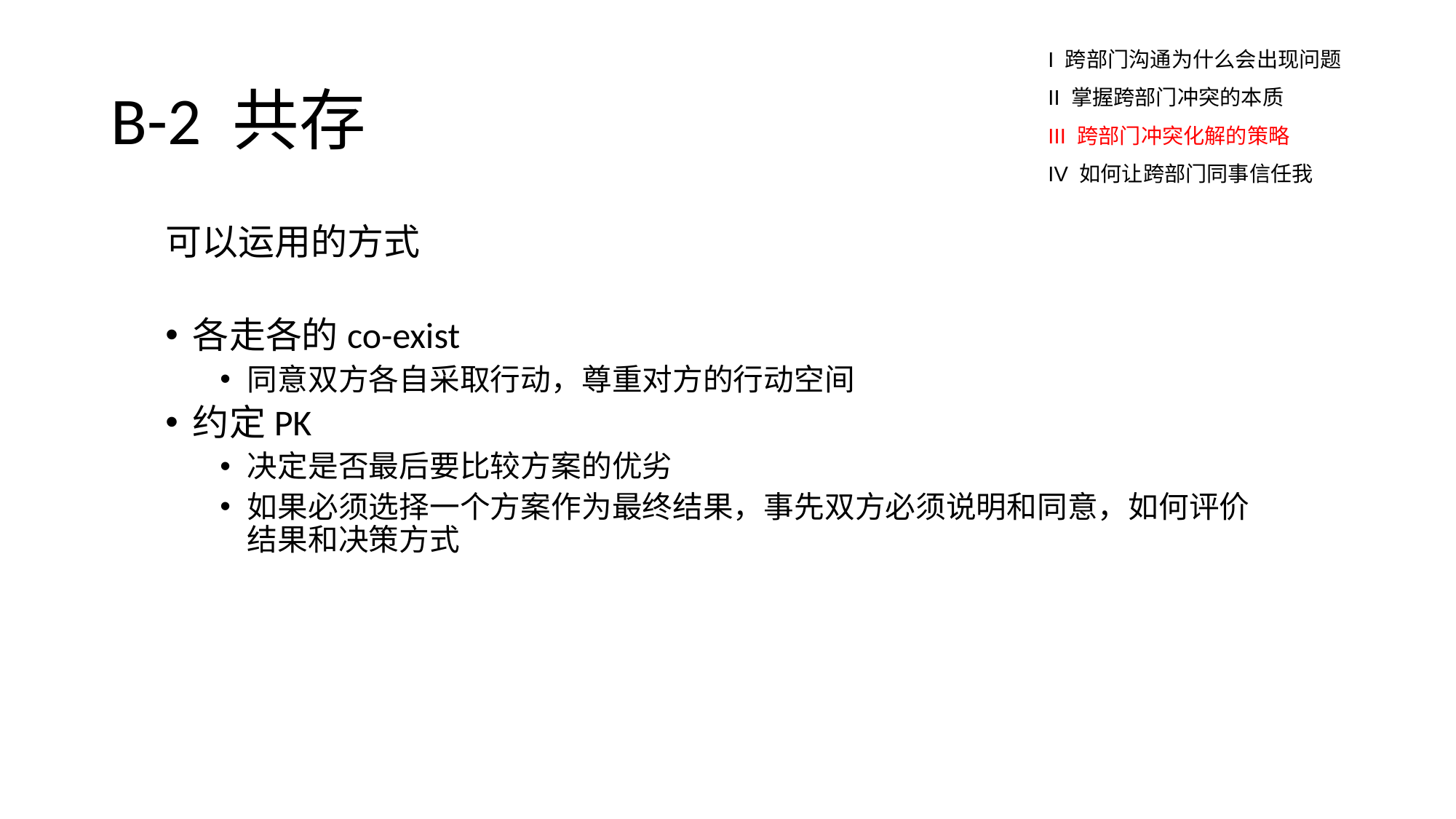

# B-2 共存
I 跨部门沟通为什么会出现问题
II 掌握跨部门冲突的本质
III 跨部门冲突化解的策略
IV 如何让跨部门同事信任我
可以运用的方式

各走各的co-exist
同意双方各自采取行动，尊重对方的行动空间
约定PK
决定是否最后要比较方案的优劣
如果必须选择一个方案作为最终结果，事先双方必须说明和同意，如何评价结果和决策方式